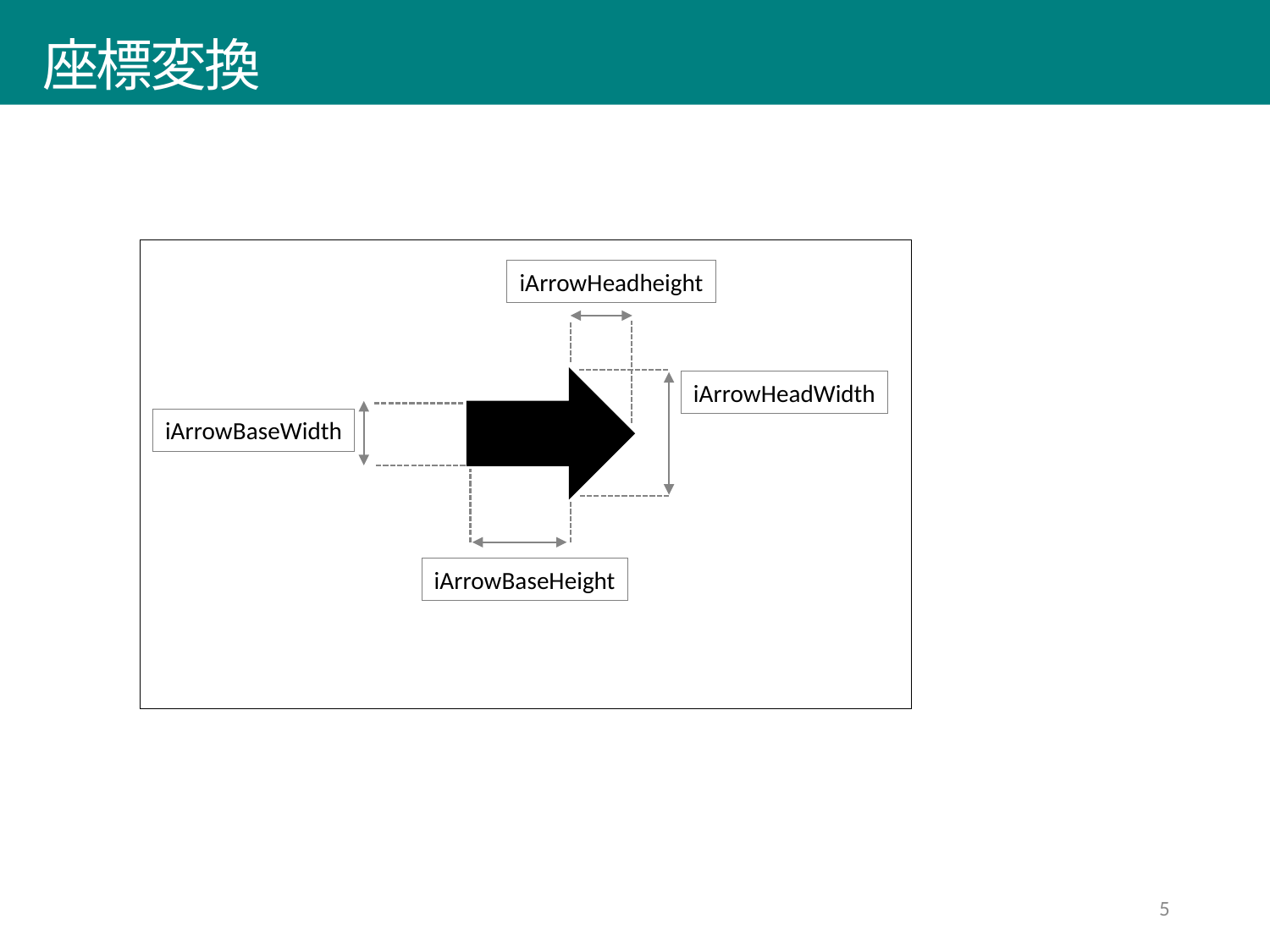

# 座標変換

iArrowHeadheight
iArrowHeadWidth

iArrowBaseWidth
iArrowBaseHeight

5